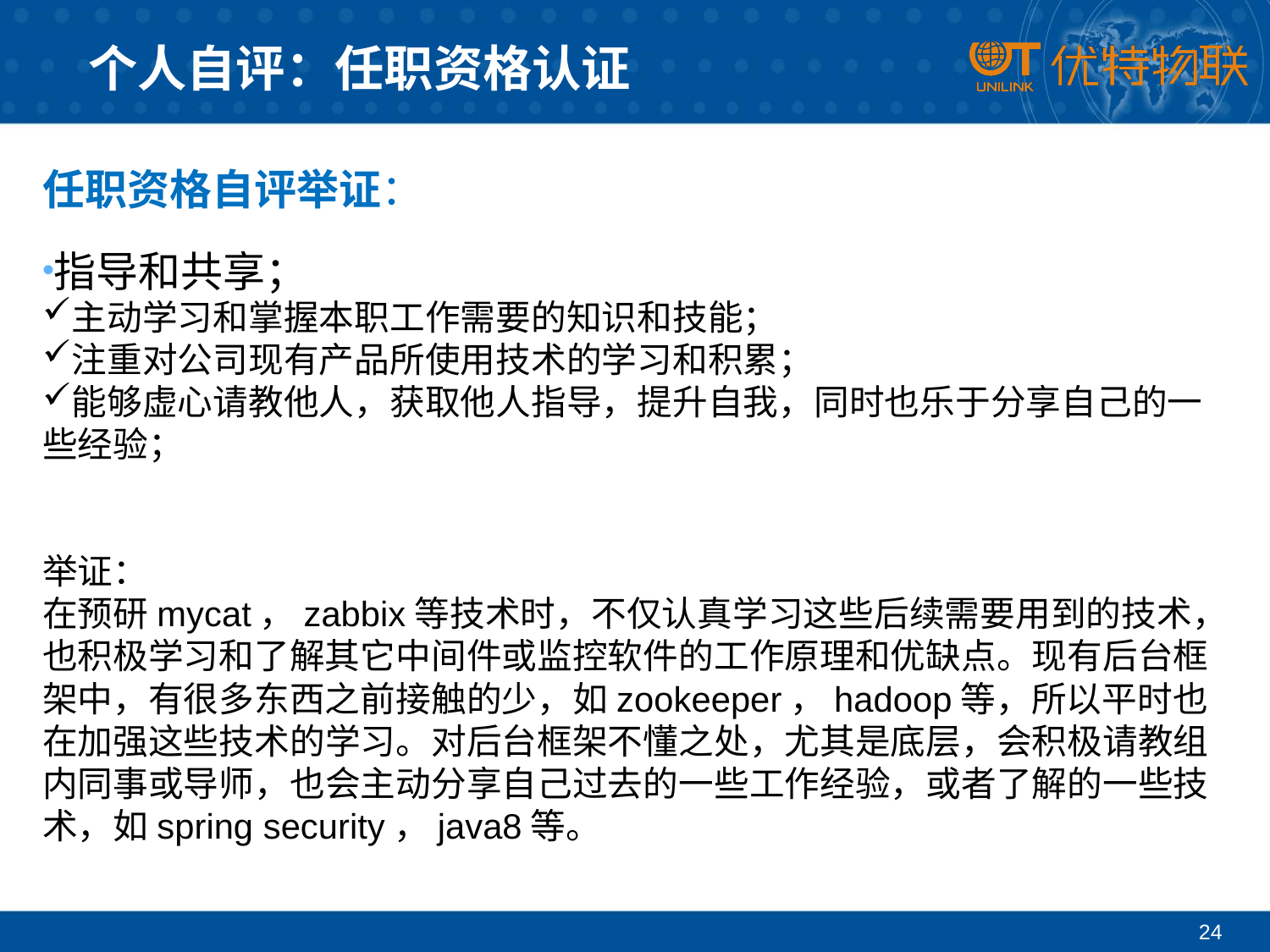

# 个人自评：任职资格认证
任职资格自评举证：
指导和共享；
主动学习和掌握本职工作需要的知识和技能；
注重对公司现有产品所使用技术的学习和积累；
能够虚心请教他人，获取他人指导，提升自我，同时也乐于分享自己的一些经验；

举证：
在预研mycat，zabbix等技术时，不仅认真学习这些后续需要用到的技术，也积极学习和了解其它中间件或监控软件的工作原理和优缺点。现有后台框架中，有很多东西之前接触的少，如zookeeper，hadoop等，所以平时也在加强这些技术的学习。对后台框架不懂之处，尤其是底层，会积极请教组内同事或导师，也会主动分享自己过去的一些工作经验，或者了解的一些技术，如spring security，java8等。
24